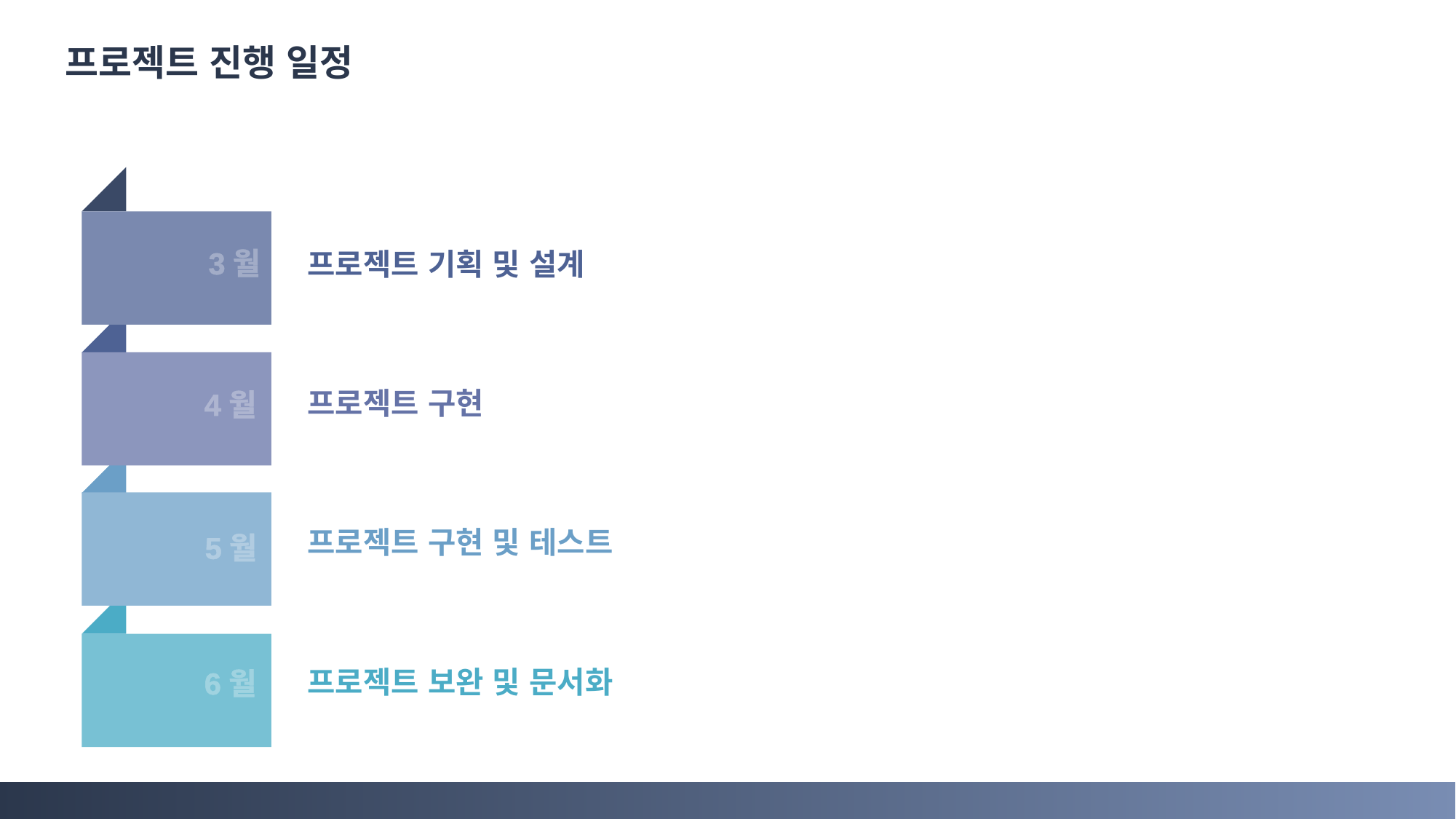

프로젝트 진행 일정

3월
프로젝트 기획 및 설계
프로젝트 구현
4월
프로젝트 구현 및 테스트
5월
프로젝트 보완 및 문서화
6월